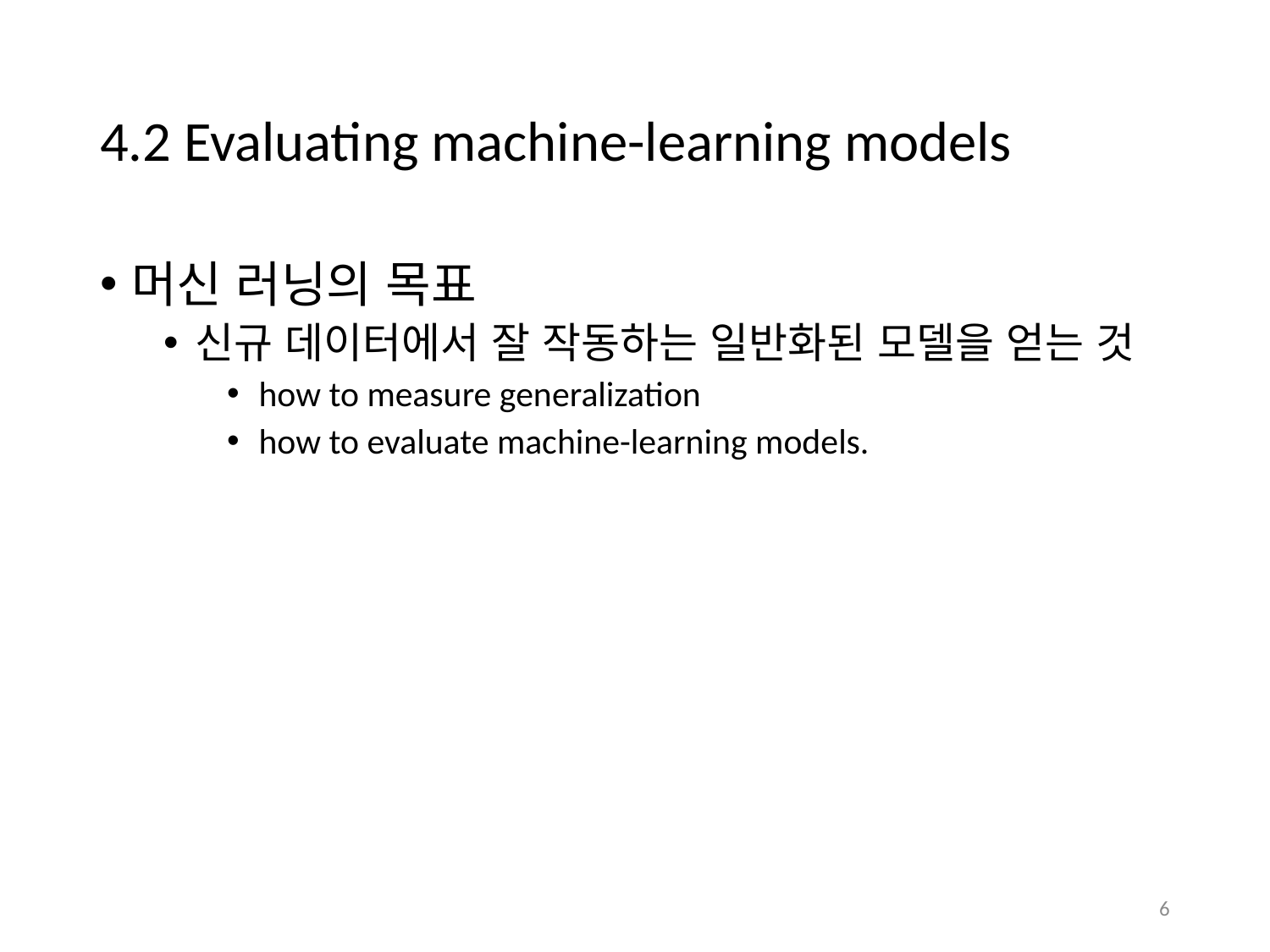

# 4.2 Evaluating machine-learning models
머신 러닝의 목표
신규 데이터에서 잘 작동하는 일반화된 모델을 얻는 것
how to measure generalization
how to evaluate machine-learning models.

6